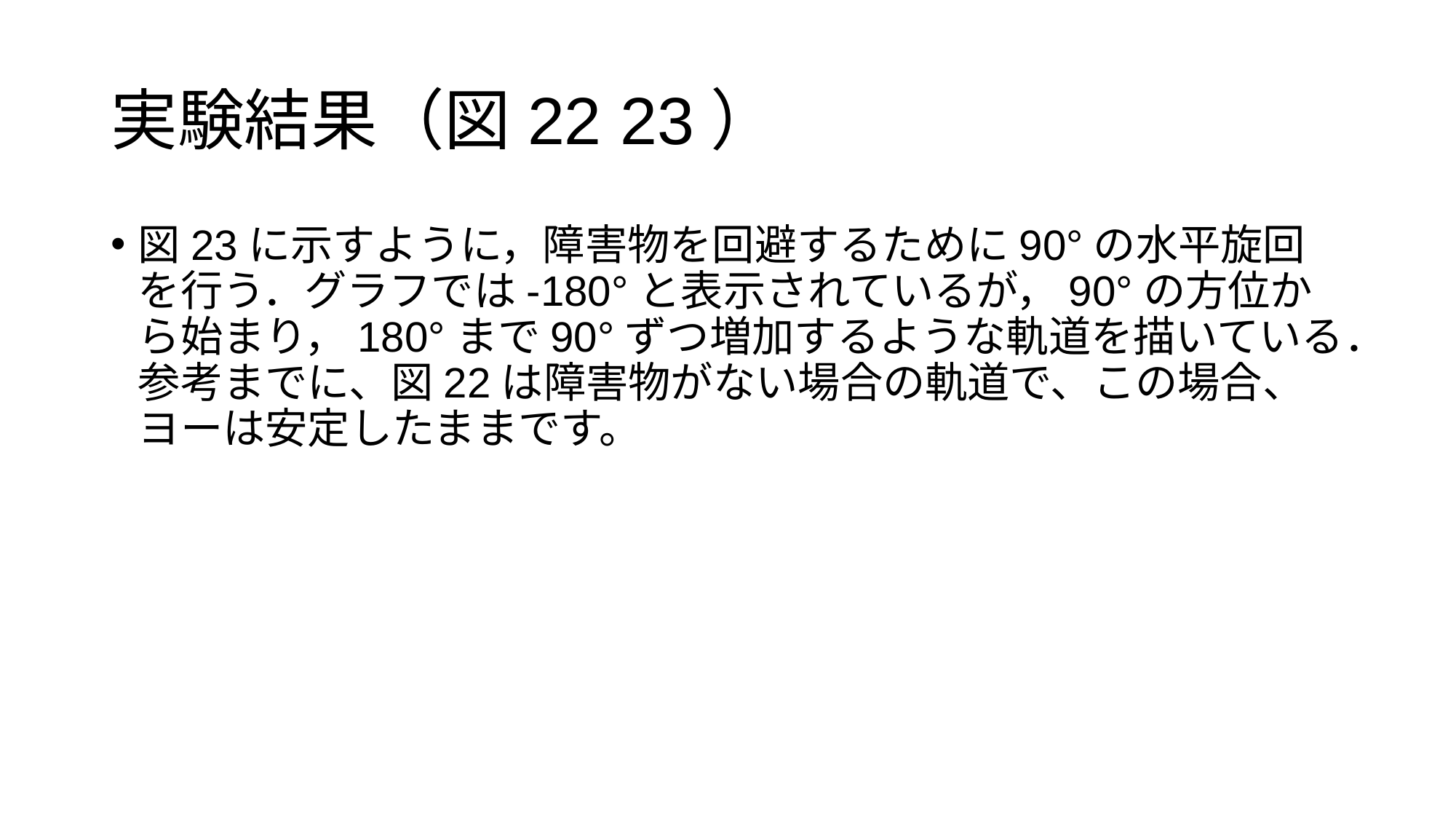

# 実験結果（図22 23）
図23に示すように，障害物を回避するために90°の水平旋回を行う．グラフでは-180°と表示されているが，90°の方位から始まり，180°まで90°ずつ増加するような軌道を描いている．参考までに、図22は障害物がない場合の軌道で、この場合、ヨーは安定したままです。